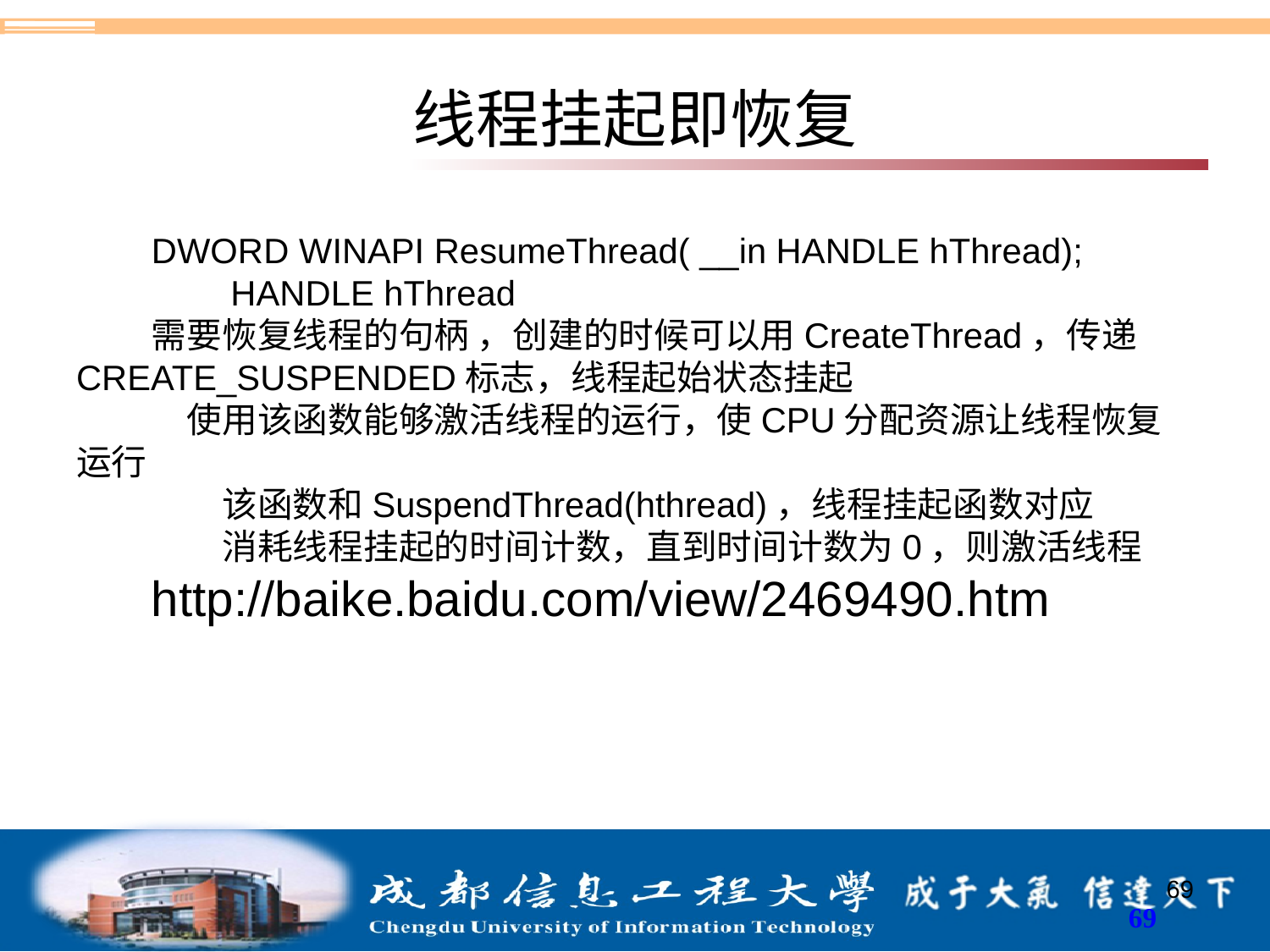

# 线程挂起即恢复
DWORD WINAPI ResumeThread( __in HANDLE hThread);
　　HANDLE hThread
需要恢复线程的句柄 ，创建的时候可以用CreateThread，传递CREATE_SUSPENDED标志，线程起始状态挂起
　使用该函数能够激活线程的运行，使CPU分配资源让线程恢复运行
　　该函数和SuspendThread(hthread)，线程挂起函数对应
　　消耗线程挂起的时间计数，直到时间计数为0，则激活线程
http://baike.baidu.com/view/2469490.htm